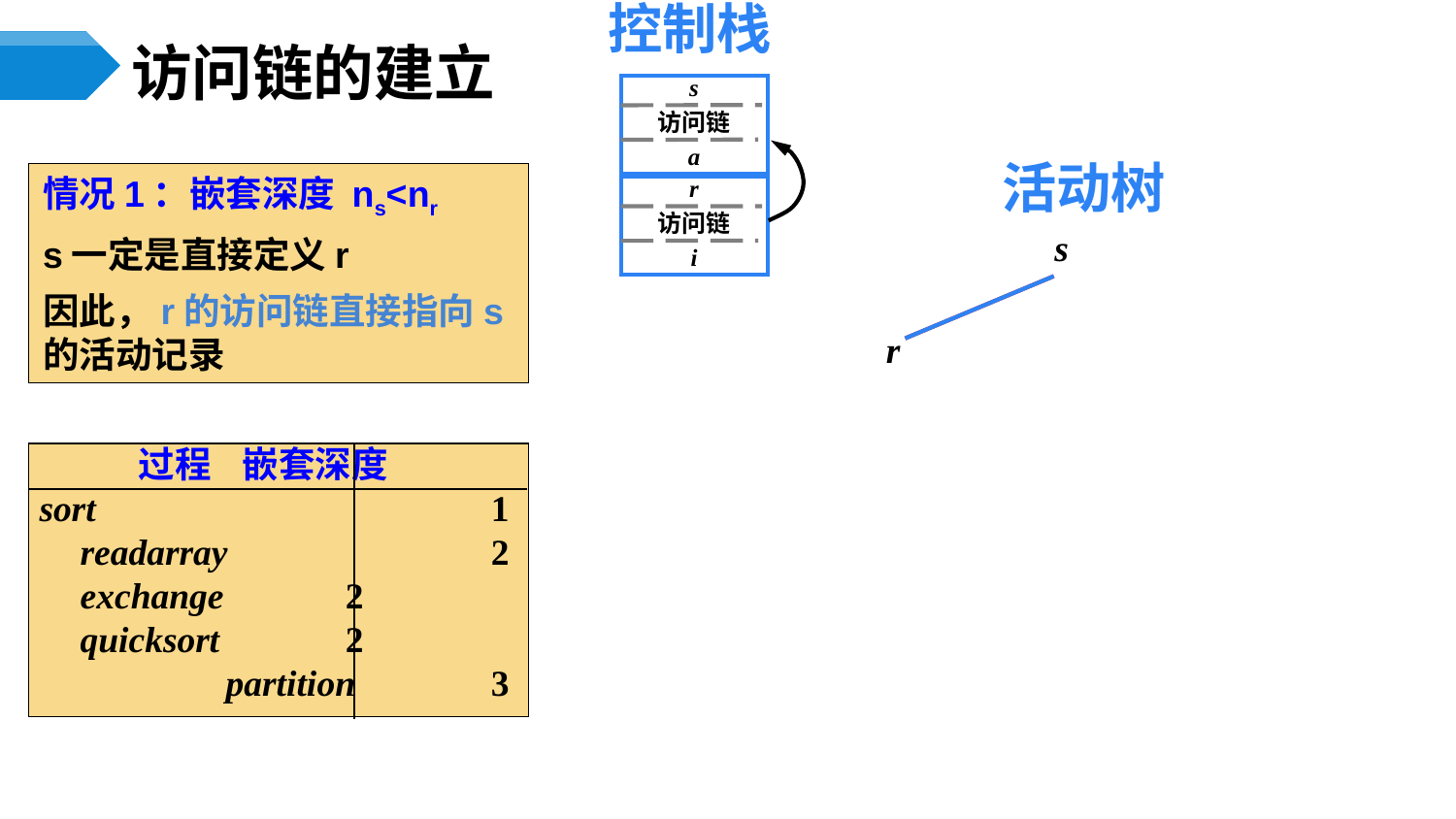

控制栈
# 访问链的建立
s

访问链

a

活动树
情况1：嵌套深度 ns<nr
s一定是直接定义r
因此，r的访问链直接指向s的活动记录
r

访问链

i

s

r
	      过程	  嵌套深度
sort		             1
	readarray	             2
	exchange	             2
	quicksort	             2
		partition	             3